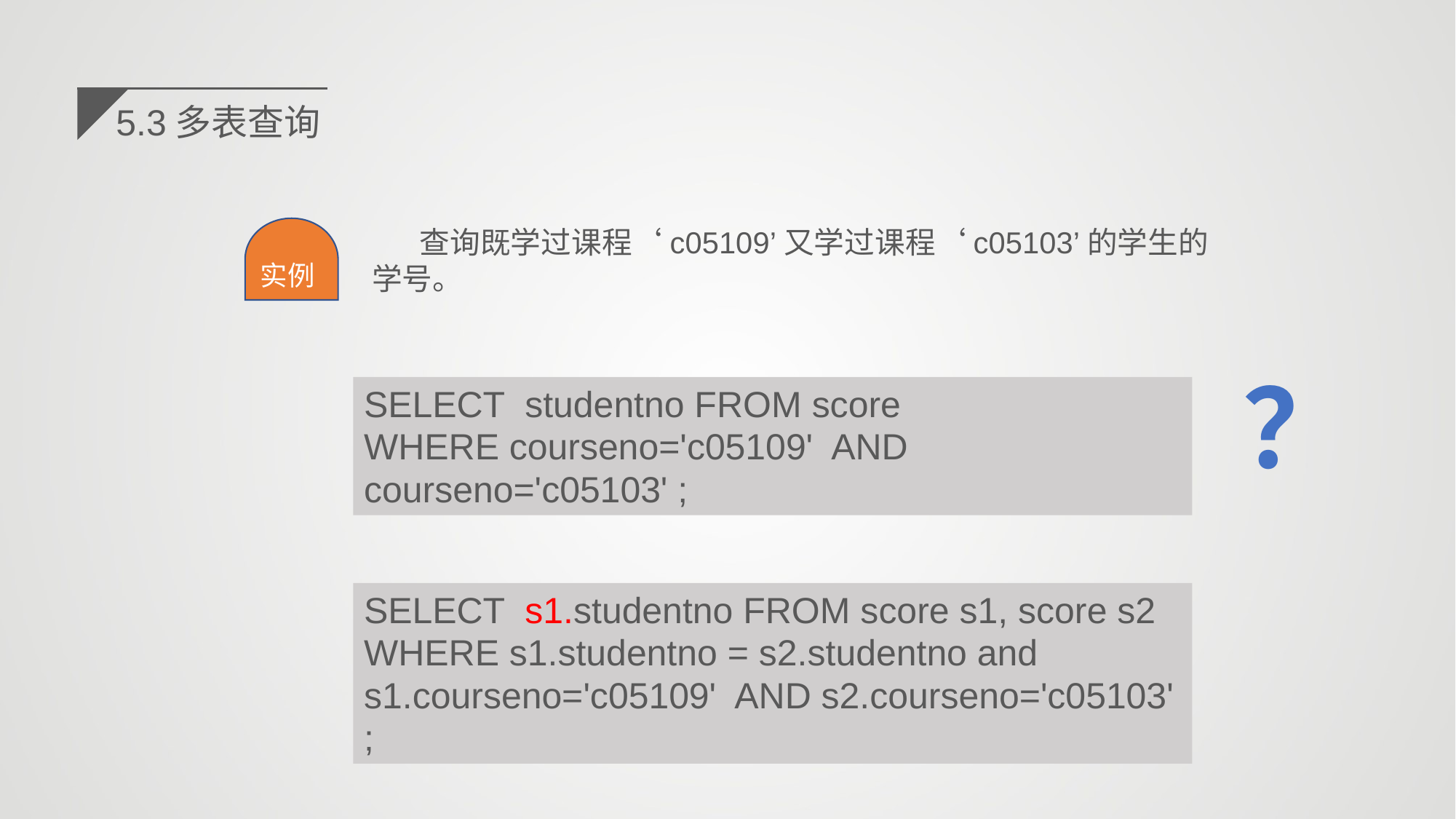

5.3多表查询

      查询既学过课程‘c05109’又学过课程‘c05103’的学生的学号。
实例
？
SELECT  studentno FROM score
WHERE courseno='c05109'  AND courseno='c05103' ;
SELECT  s1.studentno FROM score s1, score s2
WHERE s1.studentno = s2.studentno and s1.courseno='c05109'  AND s2.courseno='c05103' ;